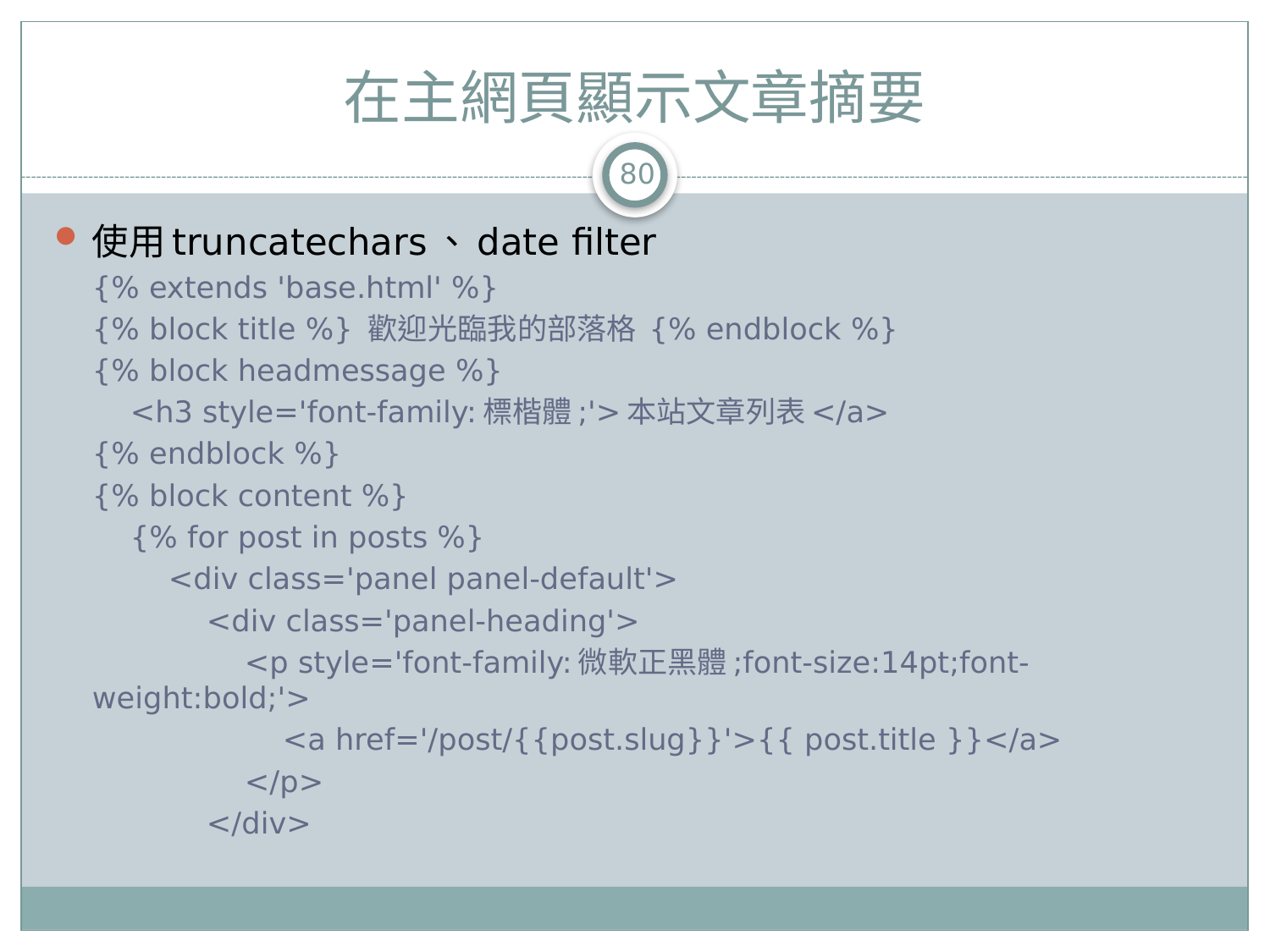

# 在主網頁顯示文章摘要
80
使用truncatechars、date filter
{% extends 'base.html' %}
{% block title %} 歡迎光臨我的部落格 {% endblock %}
{% block headmessage %}
    <h3 style='font-family:標楷體;'>本站文章列表</a>
{% endblock %}
{% block content %}
    {% for post in posts %}
        <div class='panel panel-default'>
            <div class='panel-heading'>
                <p style='font-family:微軟正黑體;font-size:14pt;font-weight:bold;'>
                    <a href='/post/{{post.slug}}'>{{ post.title }}</a>
                </p>
            </div>